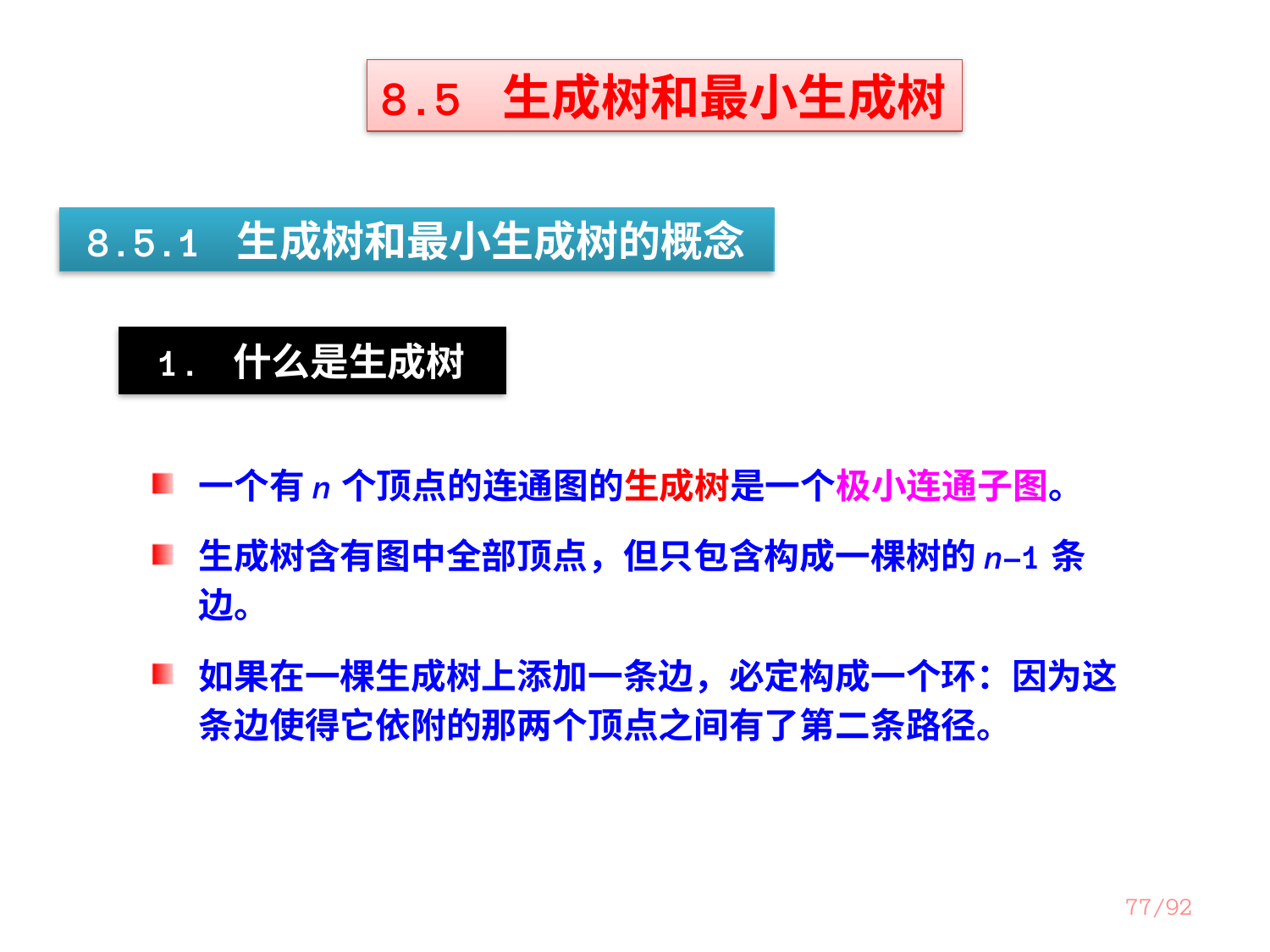

8.5 生成树和最小生成树
8.5.1 生成树和最小生成树的概念
1. 什么是生成树
一个有n个顶点的连通图的生成树是一个极小连通子图。
生成树含有图中全部顶点，但只包含构成一棵树的n-1条边。
如果在一棵生成树上添加一条边，必定构成一个环：因为这条边使得它依附的那两个顶点之间有了第二条路径。
77/92